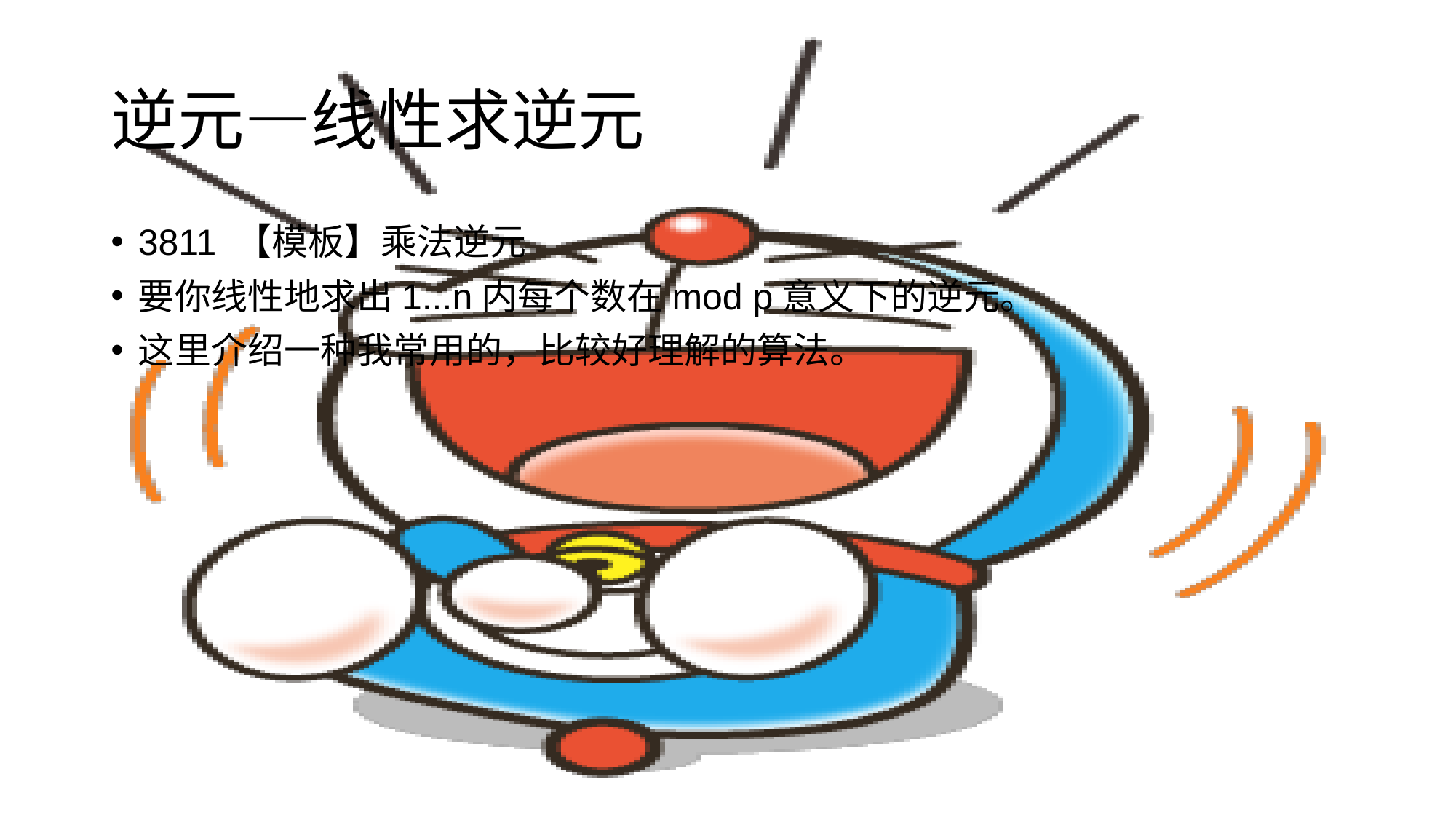

# 逆元—线性求逆元
3811 【模板】乘法逆元
要你线性地求出1...n内每个数在mod p意义下的逆元。
这里介绍一种我常用的，比较好理解的算法。